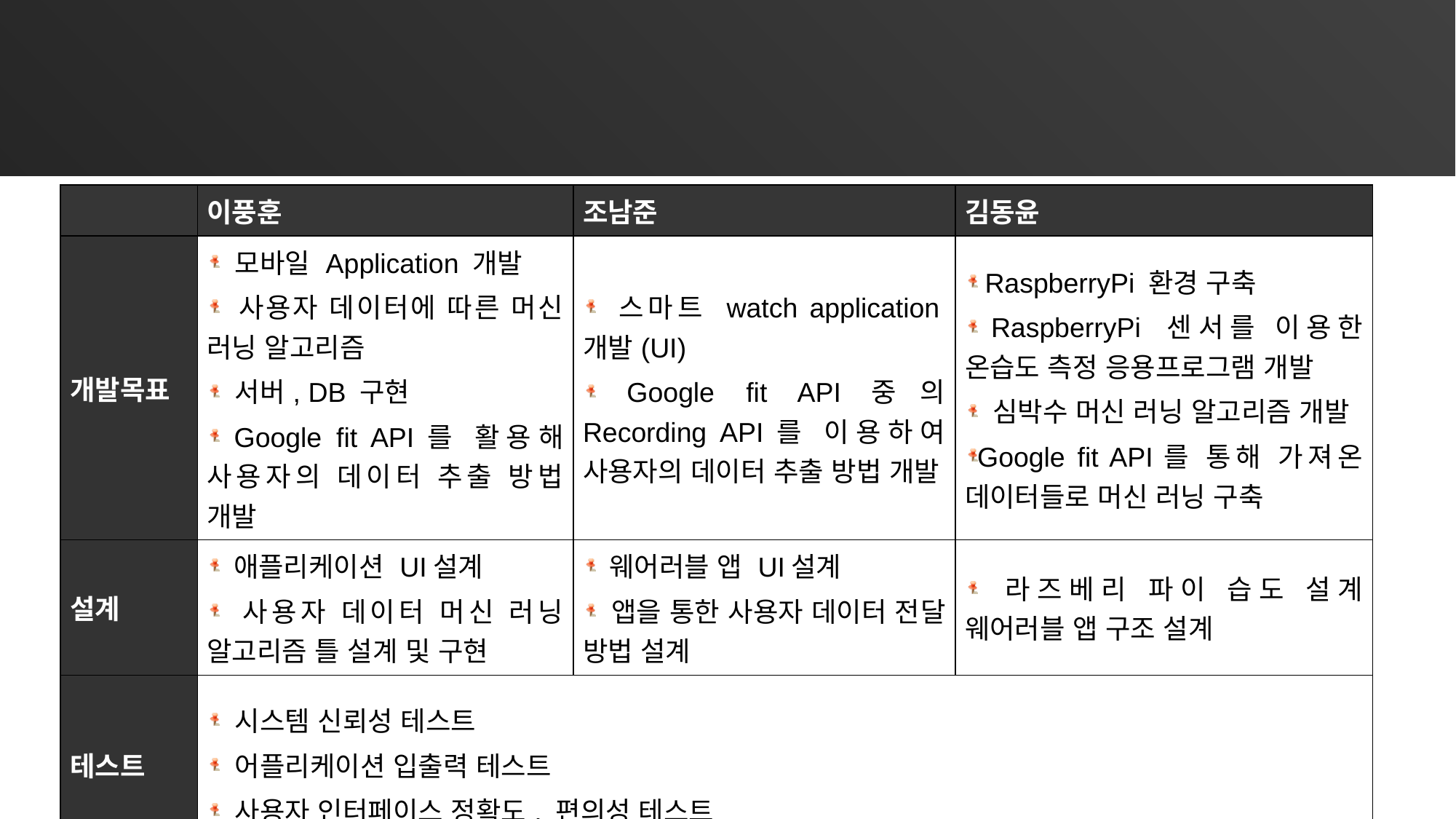

06 업무 분담
|  | 이풍훈 | 조남준 | 김동윤 |
| --- | --- | --- | --- |
| 개발목표 | 모바일 Application 개발 사용자 데이터에 따른 머신 러닝 알고리즘 서버, DB 구현 Google fit API를 활용해 사용자의 데이터 추출 방법 개발 | 스마트 watch application개발(UI) Google fit API중의 Recording API를 이용하여 사용자의 데이터 추출 방법 개발 | RaspberryPi 환경 구축 RaspberryPi 센서를 이용한 온습도 측정 응용프로그램 개발 심박수 머신 러닝 알고리즘 개발 Google fit API를 통해 가져온 데이터들로 머신 러닝 구축 |
| 설계 | 애플리케이션 UI설계 사용자 데이터 머신 러닝 알고리즘 틀 설계 및 구현 | 웨어러블 앱 UI설계 앱을 통한 사용자 데이터 전달 방법 설계 | 라즈베리 파이 습도 설계 웨어러블 앱 구조 설계 |
| 테스트 | 시스템 신뢰성 테스트 어플리케이션 입출력 테스트 사용자 인터페이스 정확도, 편의성 테스트 |  |  |